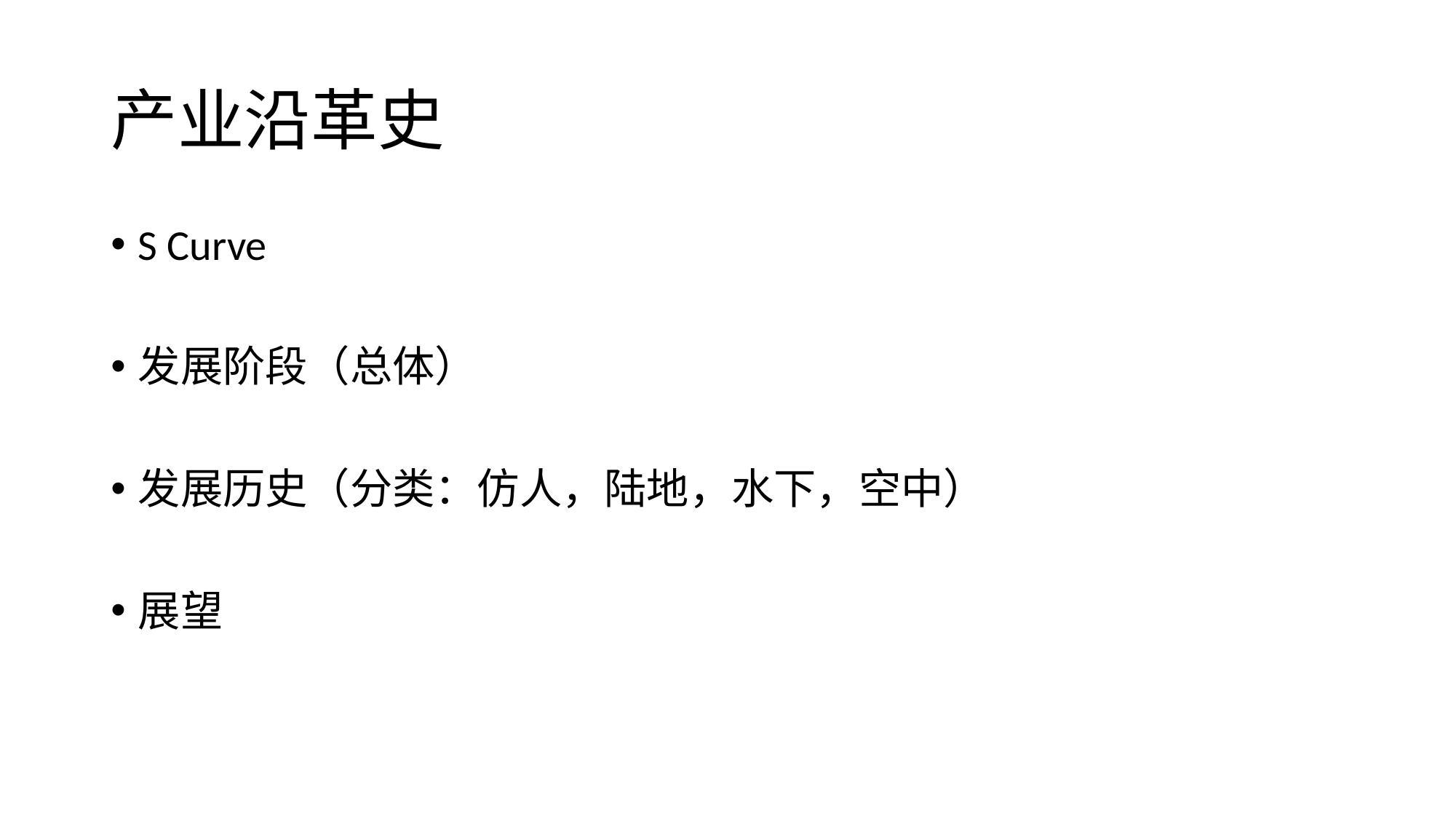

# 产业沿革史
S Curve

发展阶段（总体）

发展历史（分类：仿人，陆地，水下，空中）

展望